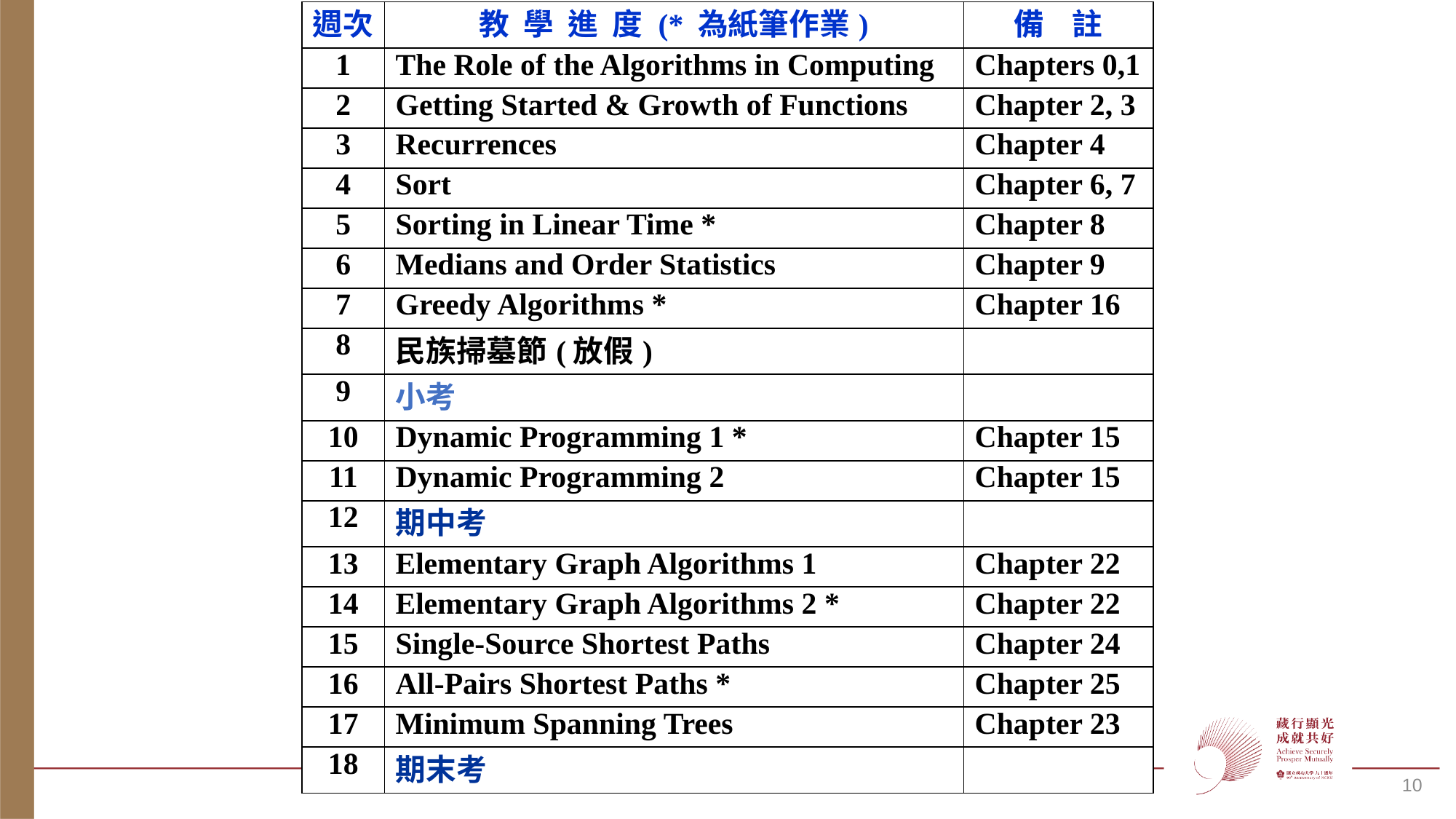

| 週次 | 教  學  進  度 (\* 為紙筆作業​) | 備 註 |
| --- | --- | --- |
| 1 | The Role of the Algorithms in Computing | Chapters 0,1 |
| 2 | Getting Started & Growth of Functions | Chapter 2, 3 |
| 3 | Recurrences | Chapter 4 |
| 4 | Sort | Chapter 6, 7 |
| 5 | Sorting in Linear Time \* | Chapter 8 |
| 6 | Medians and Order Statistics | Chapter 9 |
| 7 | Greedy Algorithms \* | Chapter 16 |
| 8 | 民族掃墓節(放假) |  |
| 9 | 小考 |  |
| 10 | Dynamic Programming 1 \* | Chapter 15 |
| 11 | Dynamic Programming 2 | Chapter 15 |
| 12 | 期中考 |  |
| 13 | Elementary Graph Algorithms 1 | Chapter 22 |
| 14 | Elementary Graph Algorithms 2 \* | Chapter 22 |
| 15 | Single-Source Shortest Paths | Chapter 24 |
| 16 | All-Pairs Shortest Paths \* | Chapter 25 |
| 17 | Minimum Spanning Trees | Chapter 23 |
| 18 | 期末考 |  |
10